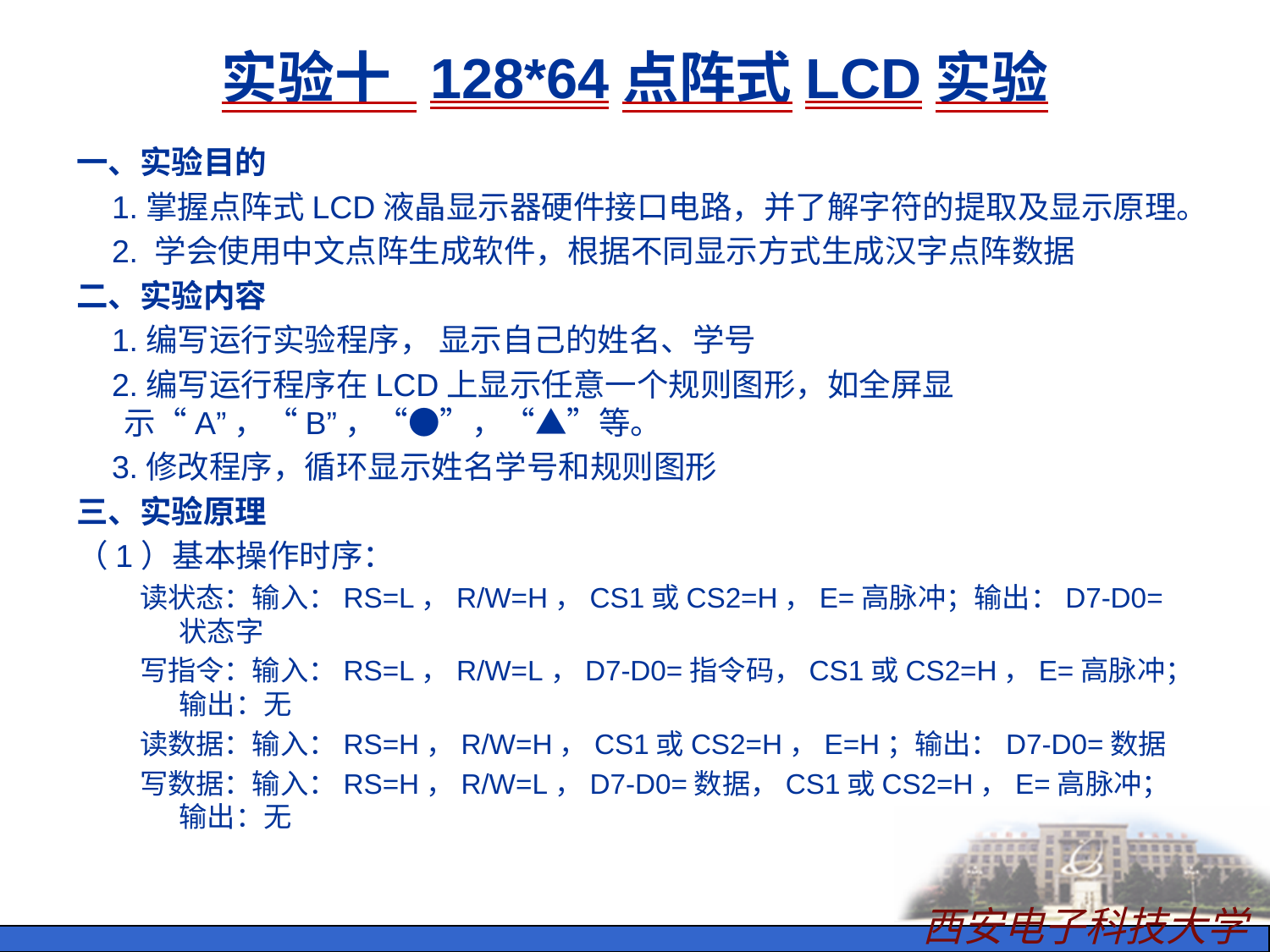

# 实验十  128*64点阵式LCD实验
一、实验目的
    1.掌握点阵式LCD液晶显示器硬件接口电路，并了解字符的提取及显示原理。
    2. 学会使用中文点阵生成软件，根据不同显示方式生成汉字点阵数据
二、实验内容
    1.编写运行实验程序， 显示自己的姓名、学号
    2.编写运行程序在LCD上显示任意一个规则图形，如全屏显示“A”，“B”，“●”，“▲”等。
    3.修改程序，循环显示姓名学号和规则图形
三、实验原理
（1）基本操作时序：
读状态：输入：RS=L，R/W=H，CS1或CS2=H，E=高脉冲；输出：D7-D0=状态字
写指令：输入：RS=L，R/W=L，D7-D0=指令码，CS1或CS2=H，E=高脉冲；输出：无
读数据：输入：RS=H，R/W=H，CS1或CS2=H，E=H；输出：D7-D0=数据
写数据：输入：RS=H，R/W=L，D7-D0=数据，CS1或CS2=H，E=高脉冲；输出：无